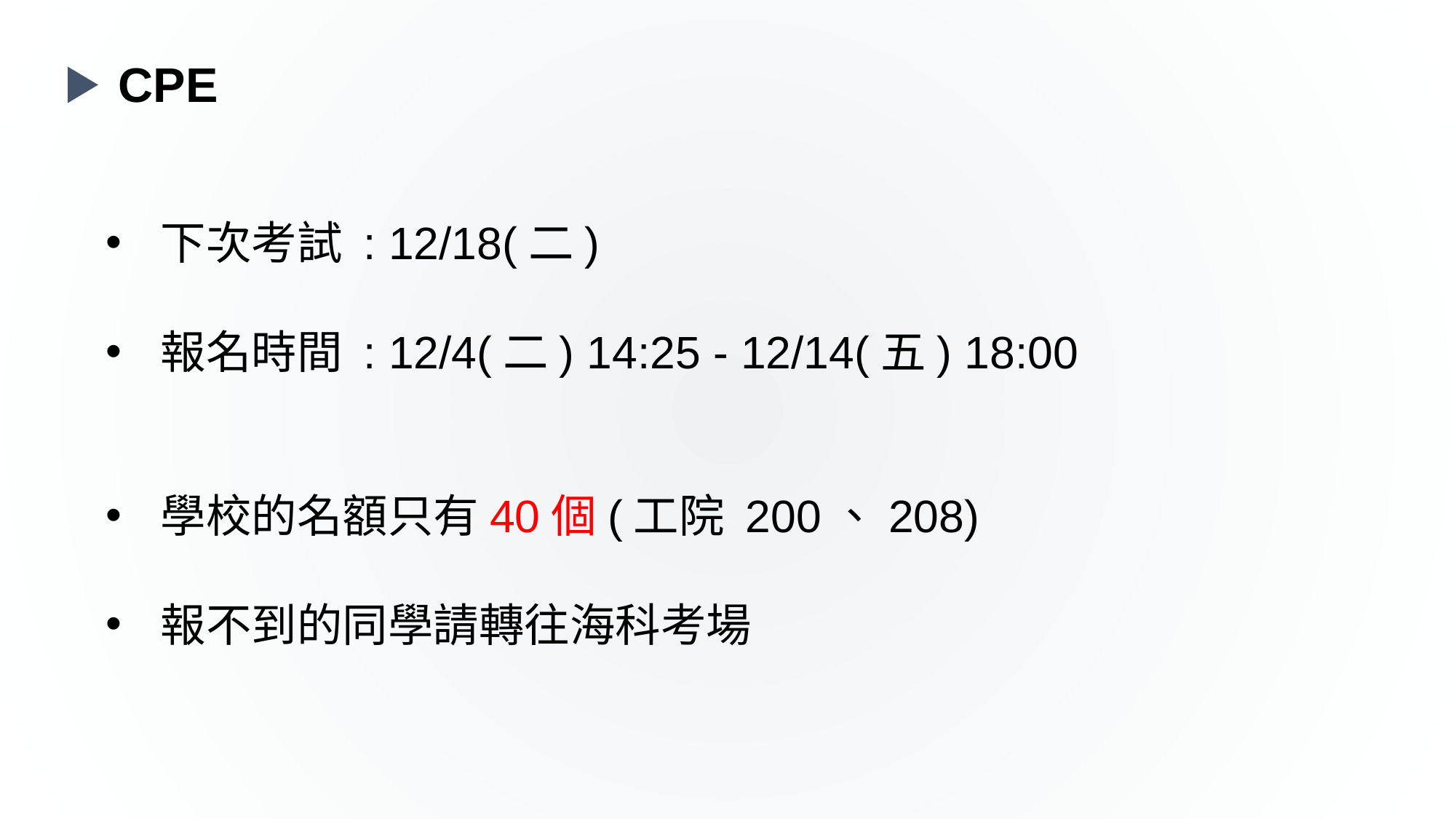

CPE

下次考試 : 12/18(二)

報名時間 : 12/4(二) 14:25 - 12/14(五) 18:00

學校的名額只有40個(工院 200、208)

報不到的同學請轉往海科考場